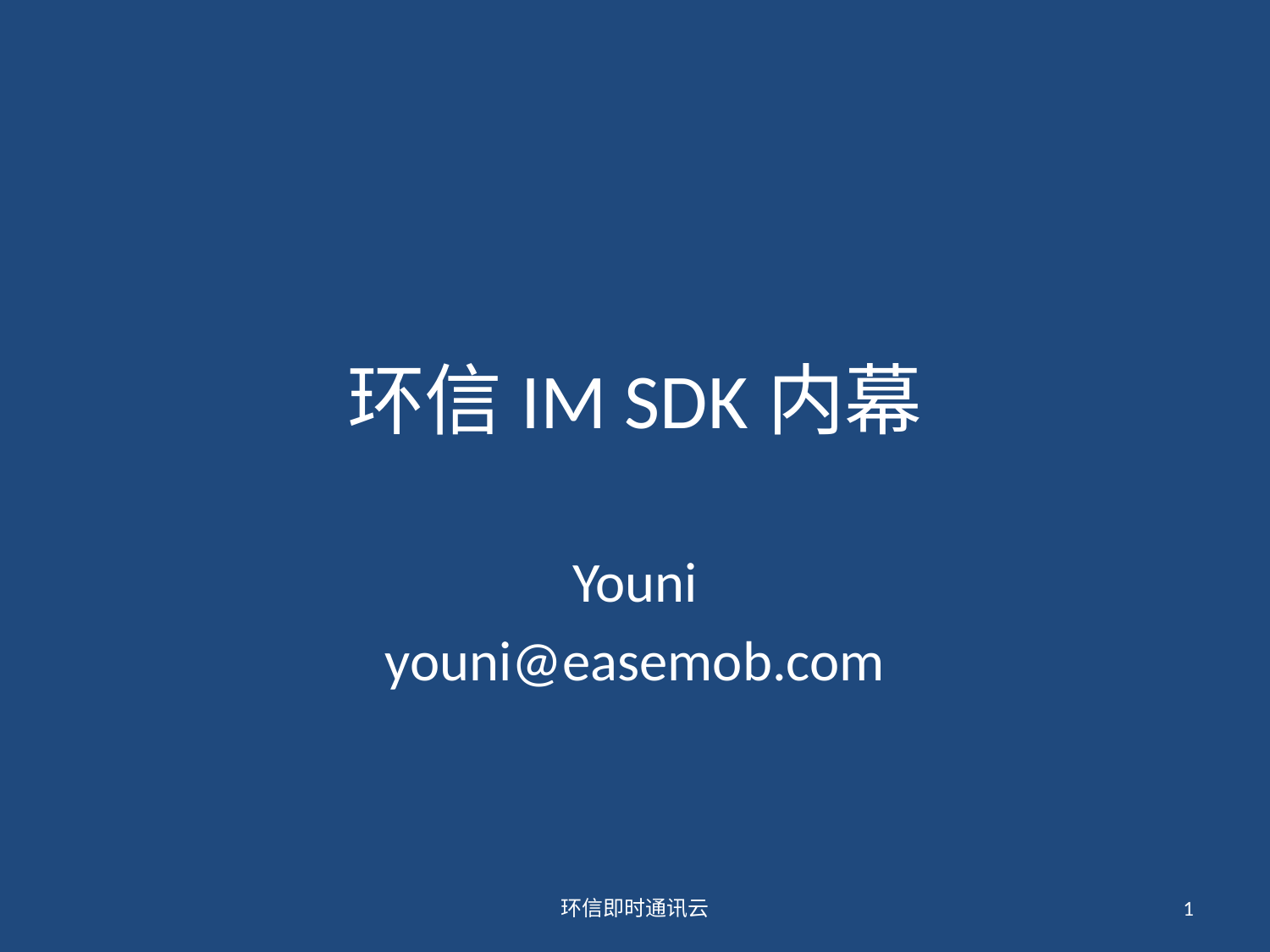

# 环信IM SDK内幕
Youni
youni@easemob.com
环信即时通讯云
1